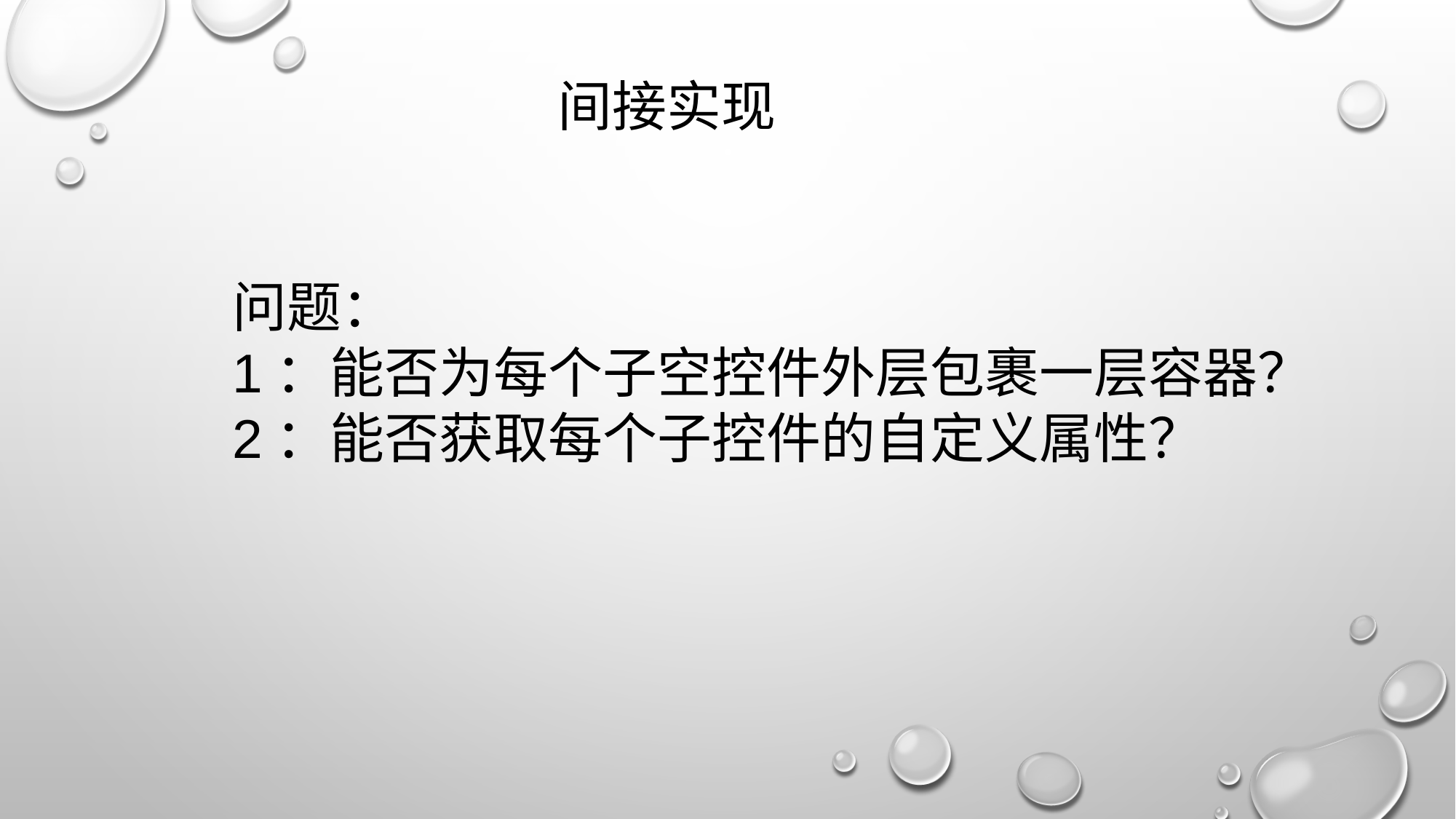

间接实现
问题：
1：能否为每个子空控件外层包裹一层容器？
2：能否获取每个子控件的自定义属性？